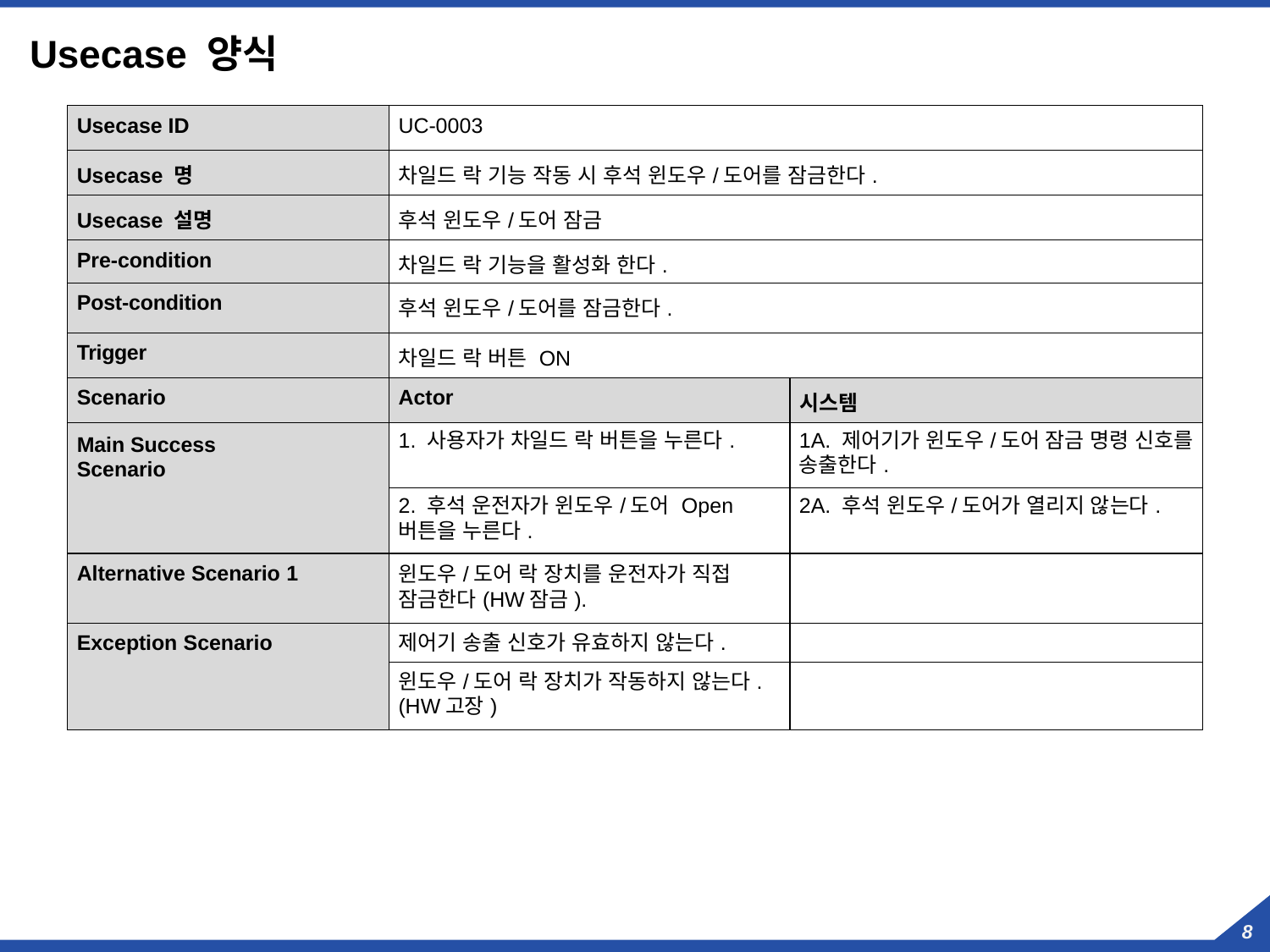

# Usecase 양식
| Usecase ID | UC-0003 |  |
| --- | --- | --- |
| Usecase 명 | 차일드 락 기능 작동 시 후석 윈도우/도어를 잠금한다. |  |
| Usecase 설명 | 후석 윈도우/도어 잠금 |  |
| Pre-condition | 차일드 락 기능을 활성화 한다. |  |
| Post-condition | 후석 윈도우/도어를 잠금한다. |  |
| Trigger | 차일드 락 버튼 ON |  |
| Scenario | Actor | 시스템 |
| Main Success Scenario | 1. 사용자가 차일드 락 버튼을 누른다. | 1A. 제어기가 윈도우/도어 잠금 명령 신호를 송출한다. |
|  | 2. 후석 운전자가 윈도우/도어 Open 버튼을 누른다. | 2A. 후석 윈도우/도어가 열리지 않는다. |
| Alternative Scenario 1 | 윈도우/도어 락 장치를 운전자가 직접 잠금한다(HW잠금). |  |
| Exception Scenario | 제어기 송출 신호가 유효하지 않는다. |  |
|  | 윈도우/도어 락 장치가 작동하지 않는다.(HW고장) |  |